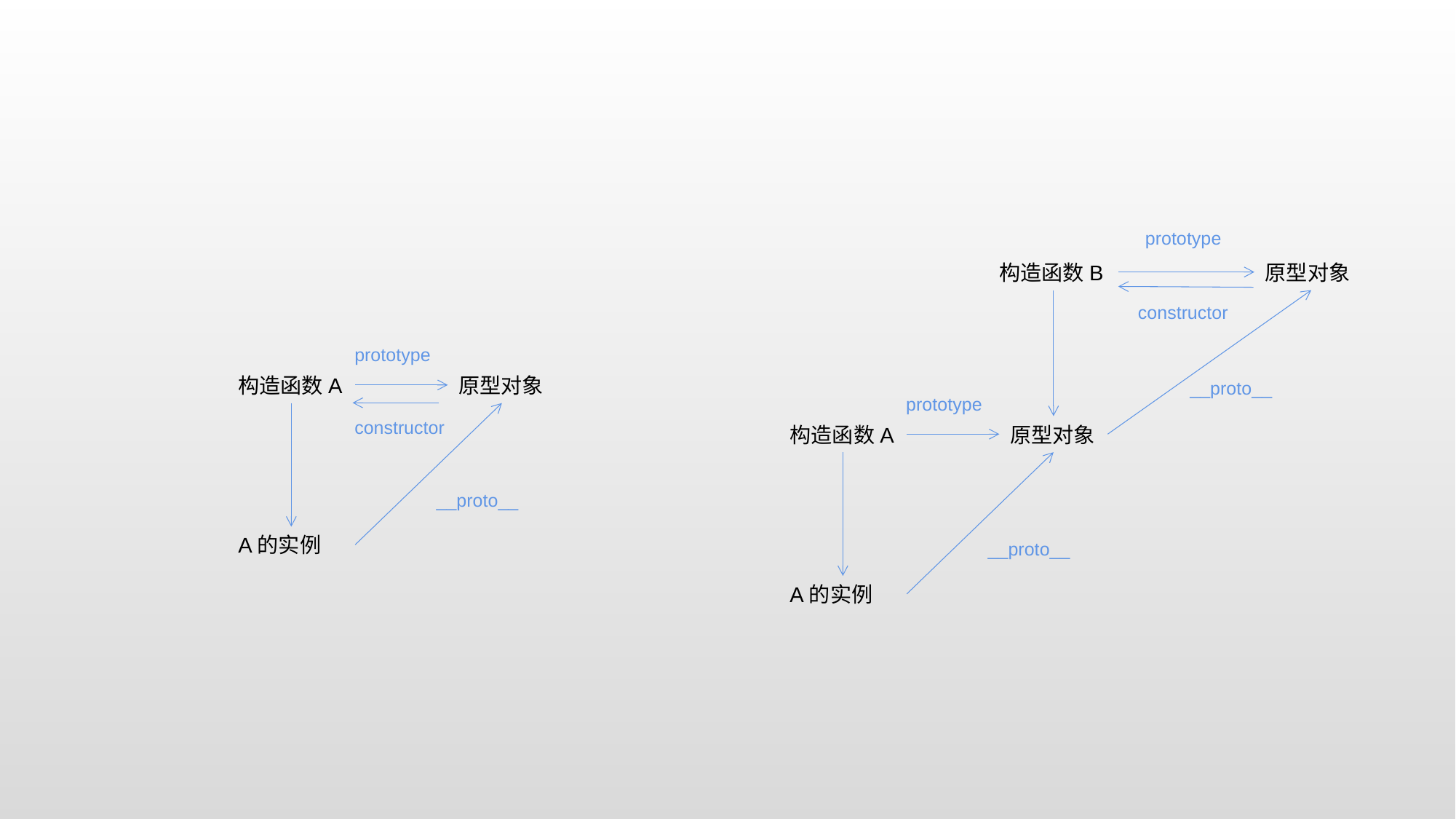

prototype
构造函数B
原型对象
constructor
prototype
构造函数A
原型对象
__proto__
prototype
constructor
构造函数A
原型对象
__proto__
A的实例
__proto__
A的实例